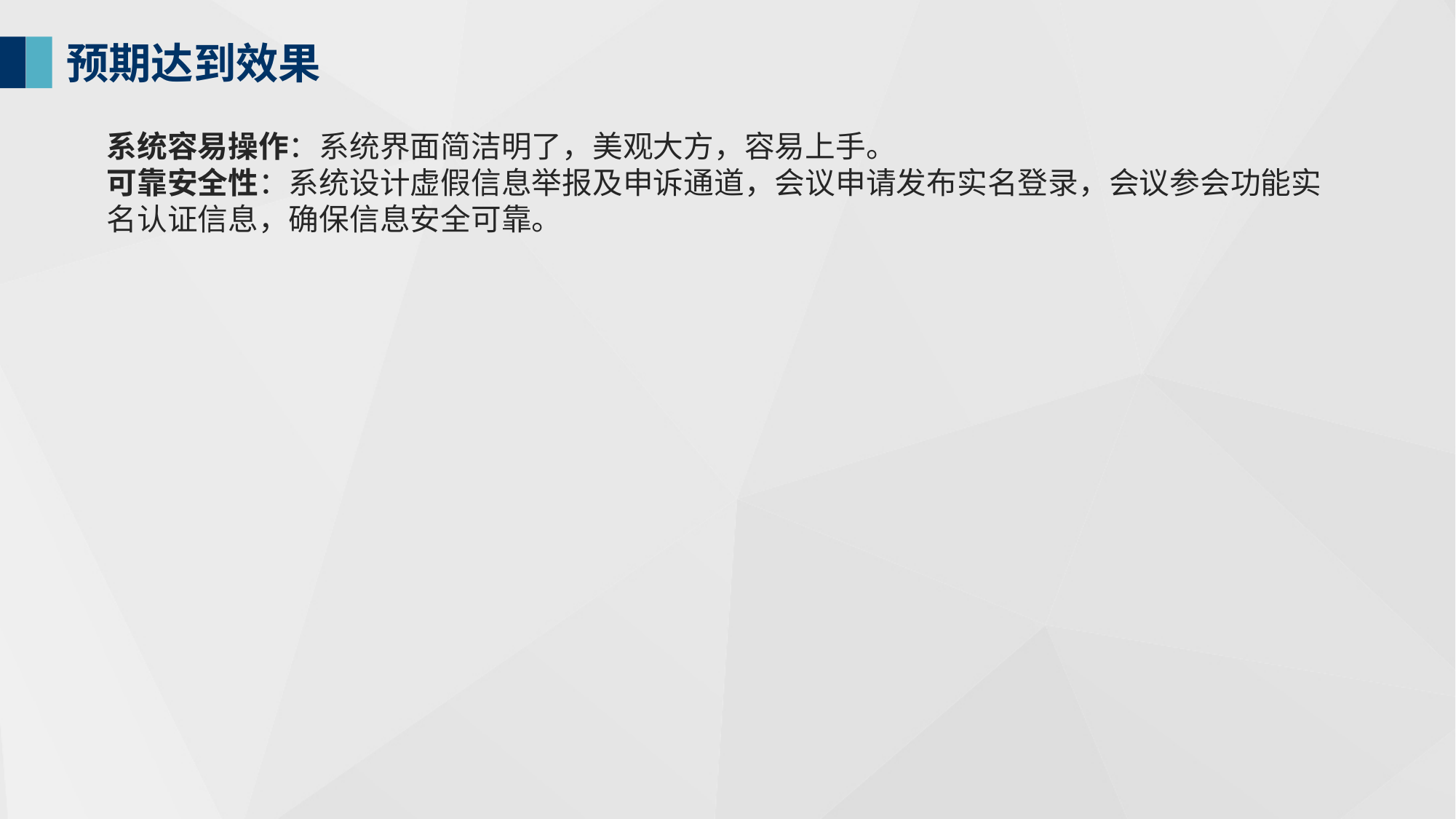

预期达到效果

系统容易操作：系统界面简洁明了，美观大方，容易上手。
可靠安全性：系统设计虚假信息举报及申诉通道，会议申请发布实名登录，会议参会功能实名认证信息，确保信息安全可靠。